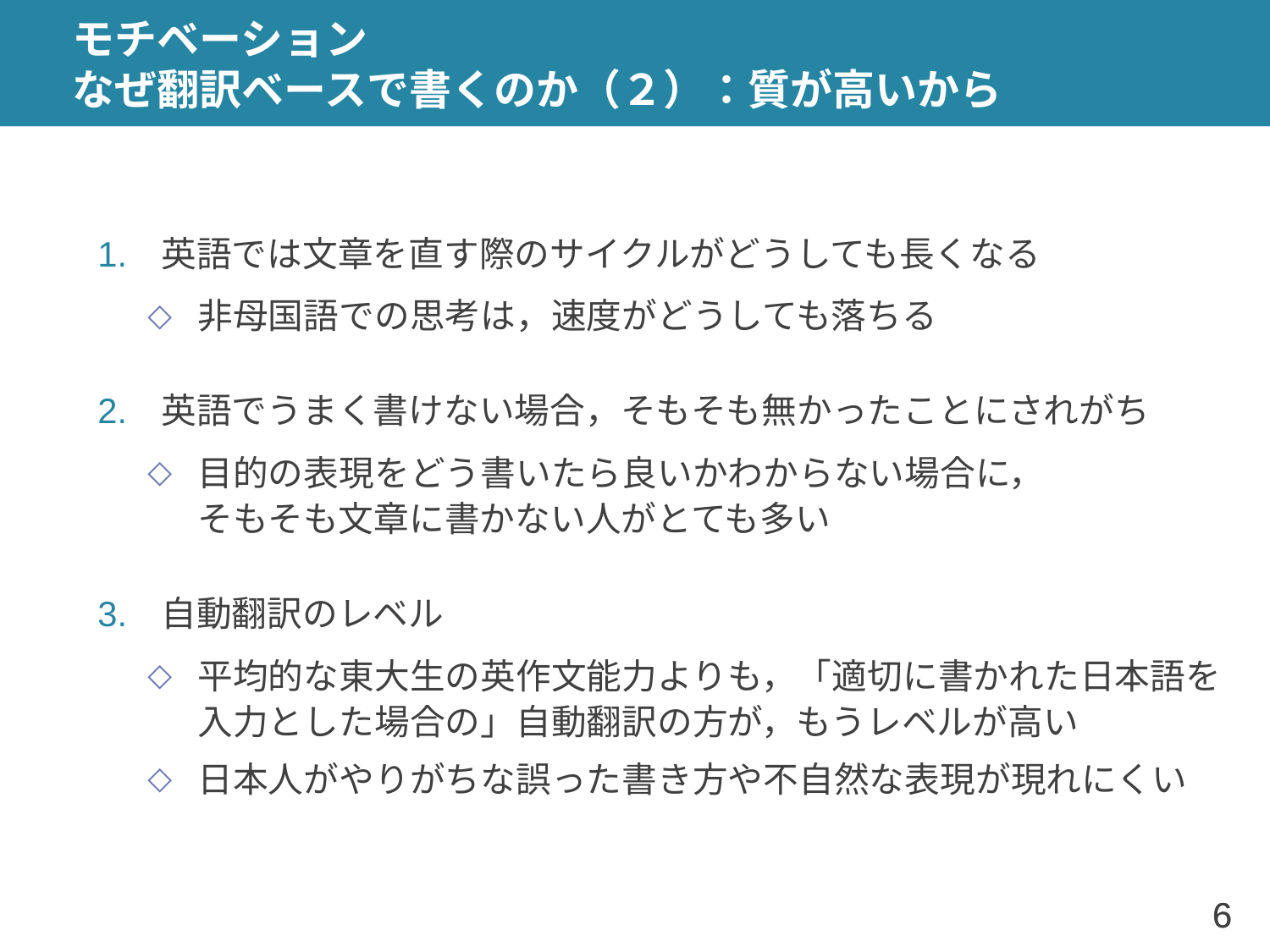

# モチベーション なぜ翻訳ベースで書くのか（２）：質が高いから
英語では文章を直す際のサイクルがどうしても長くなる
非母国語での思考は，速度がどうしても落ちる
英語でうまく書けない場合，そもそも無かったことにされがち
目的の表現をどう書いたら良いかわからない場合に，
そもそも文章に書かない人がとても多い
自動翻訳のレベル
平均的な東大生の英作文能力よりも，「適切に書かれた日本語を入力とした場合の」自動翻訳の方が，もうレベルが高い
日本人がやりがちな誤った書き方や不自然な表現が現れにくい